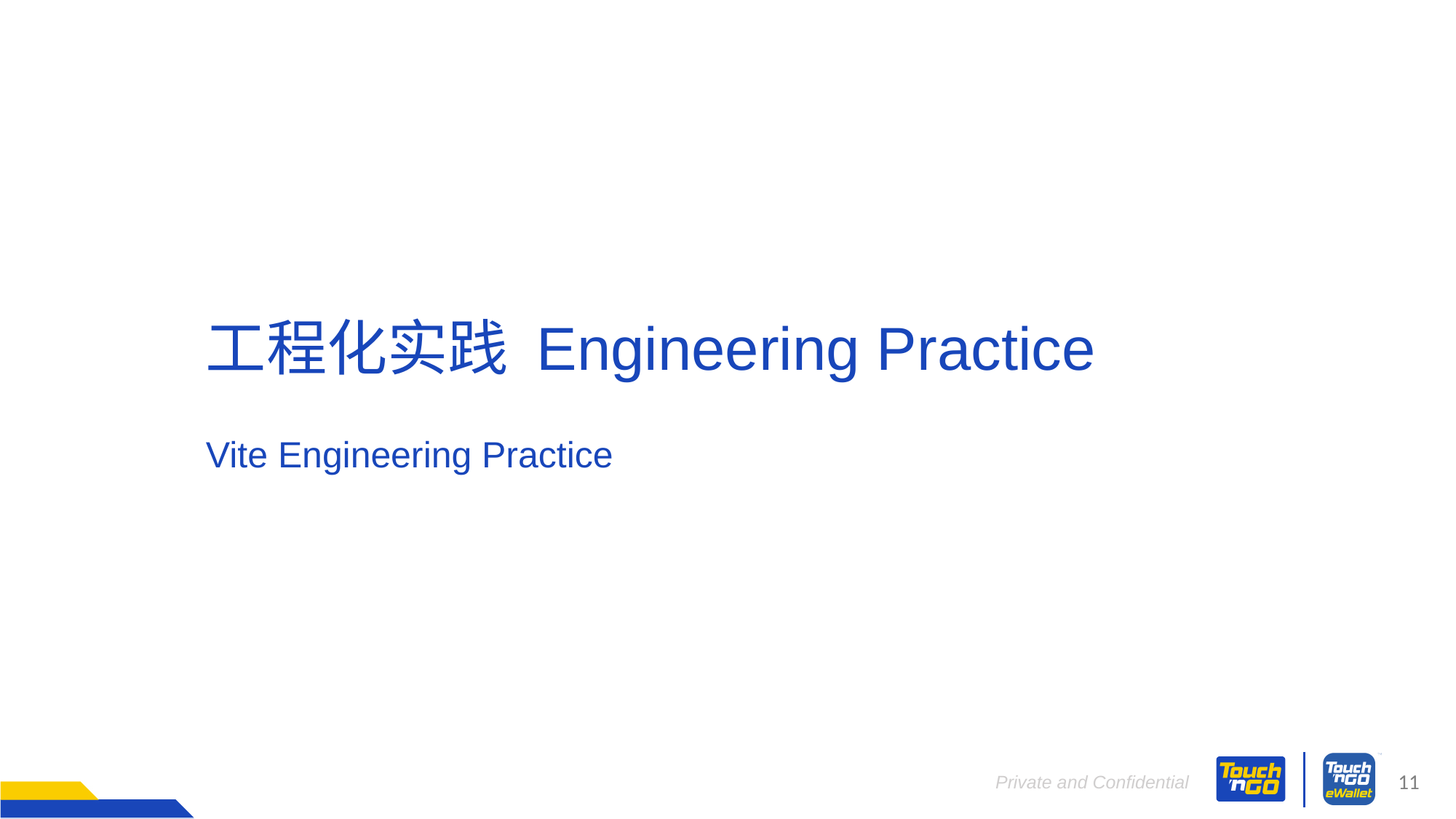

# 工程化实践 Engineering Practice
Vite Engineering Practice